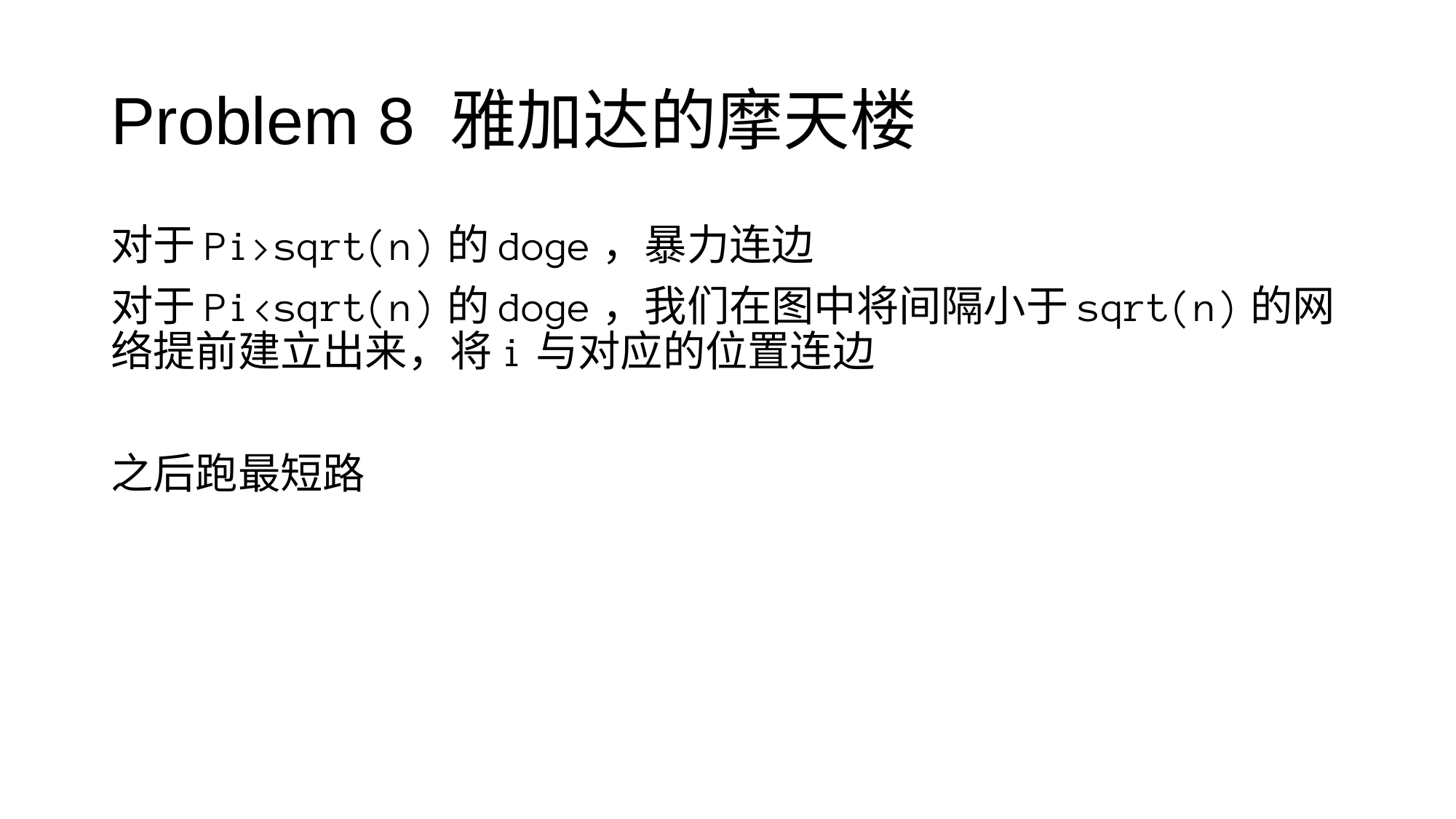

# Problem 8 雅加达的摩天楼
对于Pi>sqrt(n)的doge，暴力连边
对于Pi<sqrt(n)的doge，我们在图中将间隔小于sqrt(n)的网络提前建立出来，将i与对应的位置连边

之后跑最短路